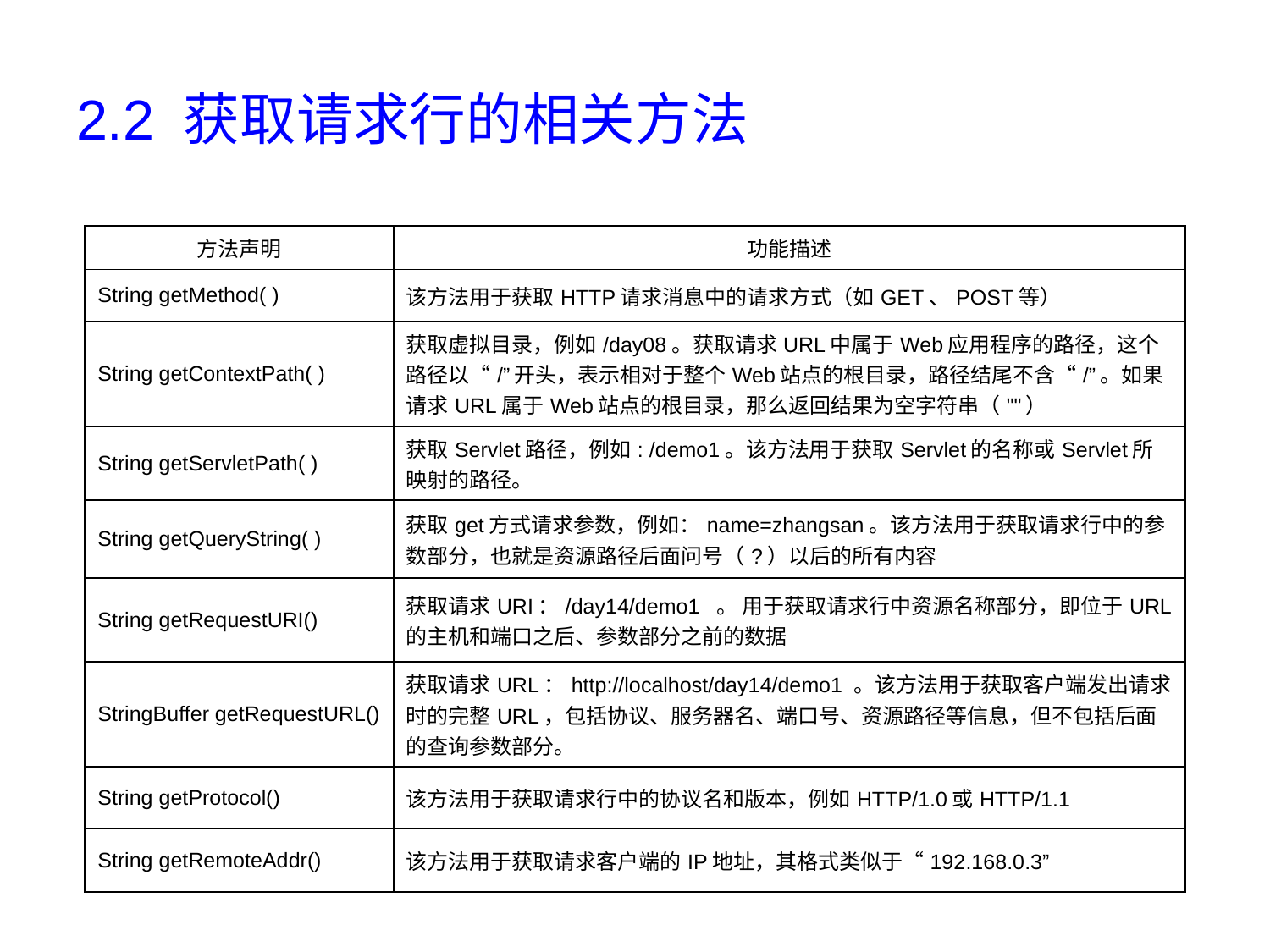

# 2.2 获取请求行的相关方法
| 方法声明 | 功能描述 |
| --- | --- |
| String getMethod( ) | 该方法用于获取HTTP请求消息中的请求方式（如GET、POST等） |
| String getContextPath( ) | 获取虚拟目录，例如/day08。获取请求URL中属于Web应用程序的路径，这个路径以“/”开头，表示相对于整个Web站点的根目录，路径结尾不含“/”。如果请求URL属于Web站点的根目录，那么返回结果为空字符串（""） |
| String getServletPath( ) | 获取Servlet路径，例如: /demo1。该方法用于获取Servlet的名称或Servlet所映射的路径。 |
| String getQueryString( ) | 获取get方式请求参数，例如：name=zhangsan。该方法用于获取请求行中的参数部分，也就是资源路径后面问号（?）以后的所有内容 |
| String getRequestURI() | 获取请求URI：/day14/demo1 。 用于获取请求行中资源名称部分，即位于URL的主机和端口之后、参数部分之前的数据 |
| StringBuffer getRequestURL() | 获取请求URL：http://localhost/day14/demo1 。该方法用于获取客户端发出请求时的完整URL，包括协议、服务器名、端口号、资源路径等信息，但不包括后面的查询参数部分。 |
| String getProtocol() | 该方法用于获取请求行中的协议名和版本，例如HTTP/1.0或HTTP/1.1 |
| String getRemoteAddr() | 该方法用于获取请求客户端的IP地址，其格式类似于“192.168.0.3” |